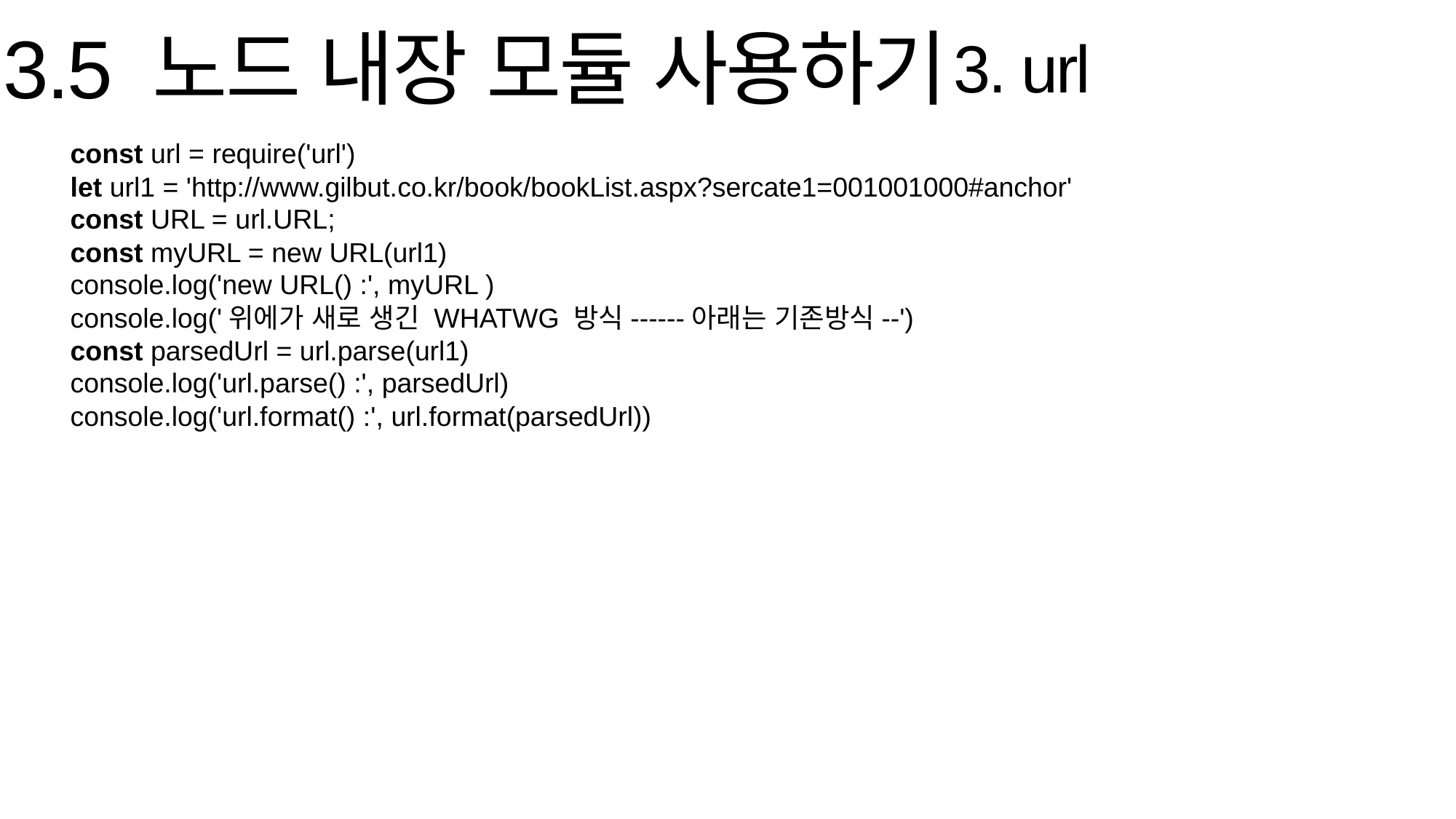

3.5 노드 내장 모듈 사용하기
3. url
const url = require('url')
let url1 = 'http://www.gilbut.co.kr/book/bookList.aspx?sercate1=001001000#anchor'
const URL = url.URL;
const myURL = new URL(url1)
console.log('new URL() :', myURL )
console.log('위에가 새로 생긴 WHATWG 방식------아래는 기존방식--')
const parsedUrl = url.parse(url1)
console.log('url.parse() :', parsedUrl)
console.log('url.format() :', url.format(parsedUrl))